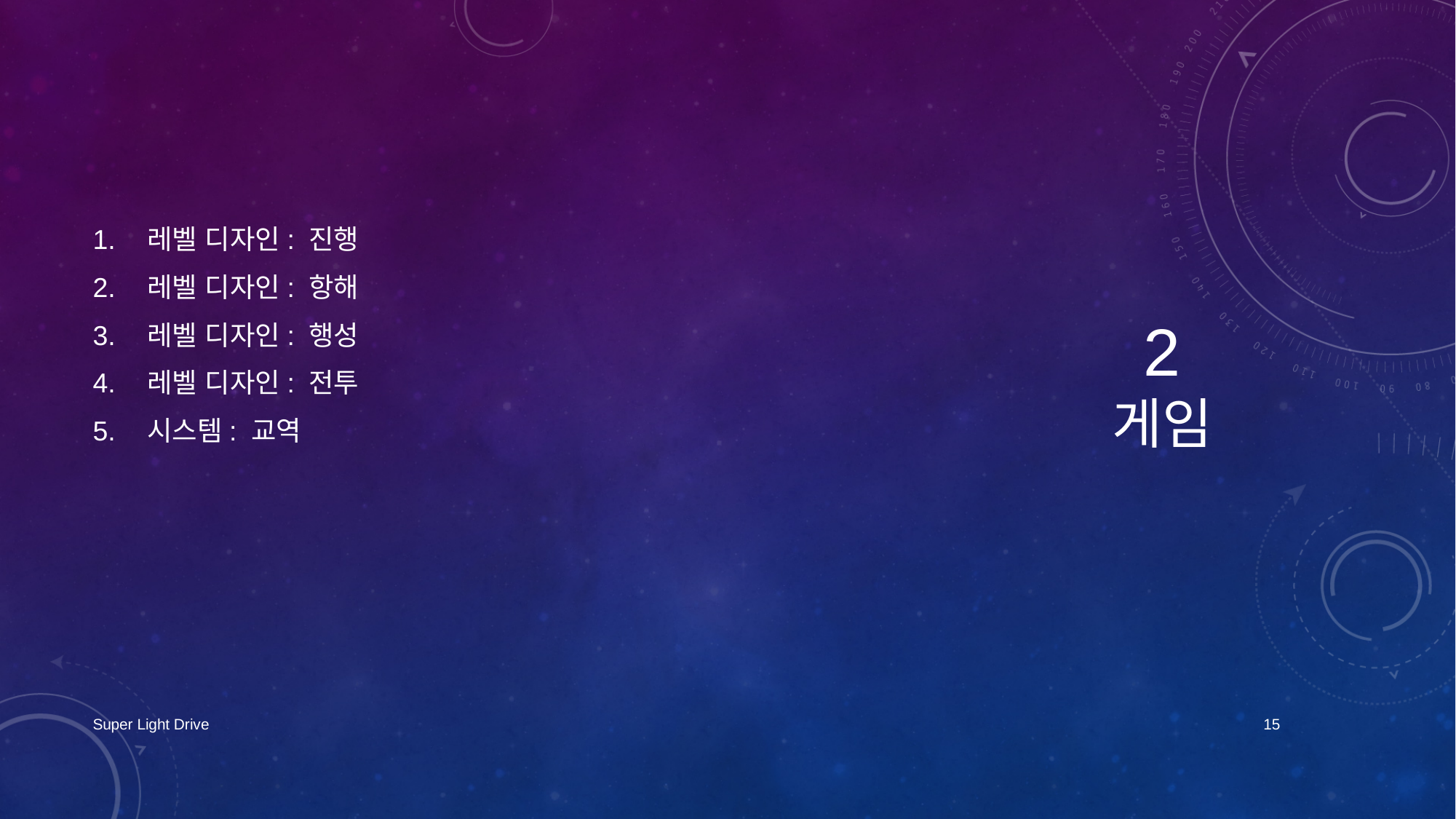

# 2 게임

레벨 디자인: 진행
레벨 디자인: 항해
레벨 디자인: 행성
레벨 디자인: 전투
시스템: 교역

Super Light Drive
15